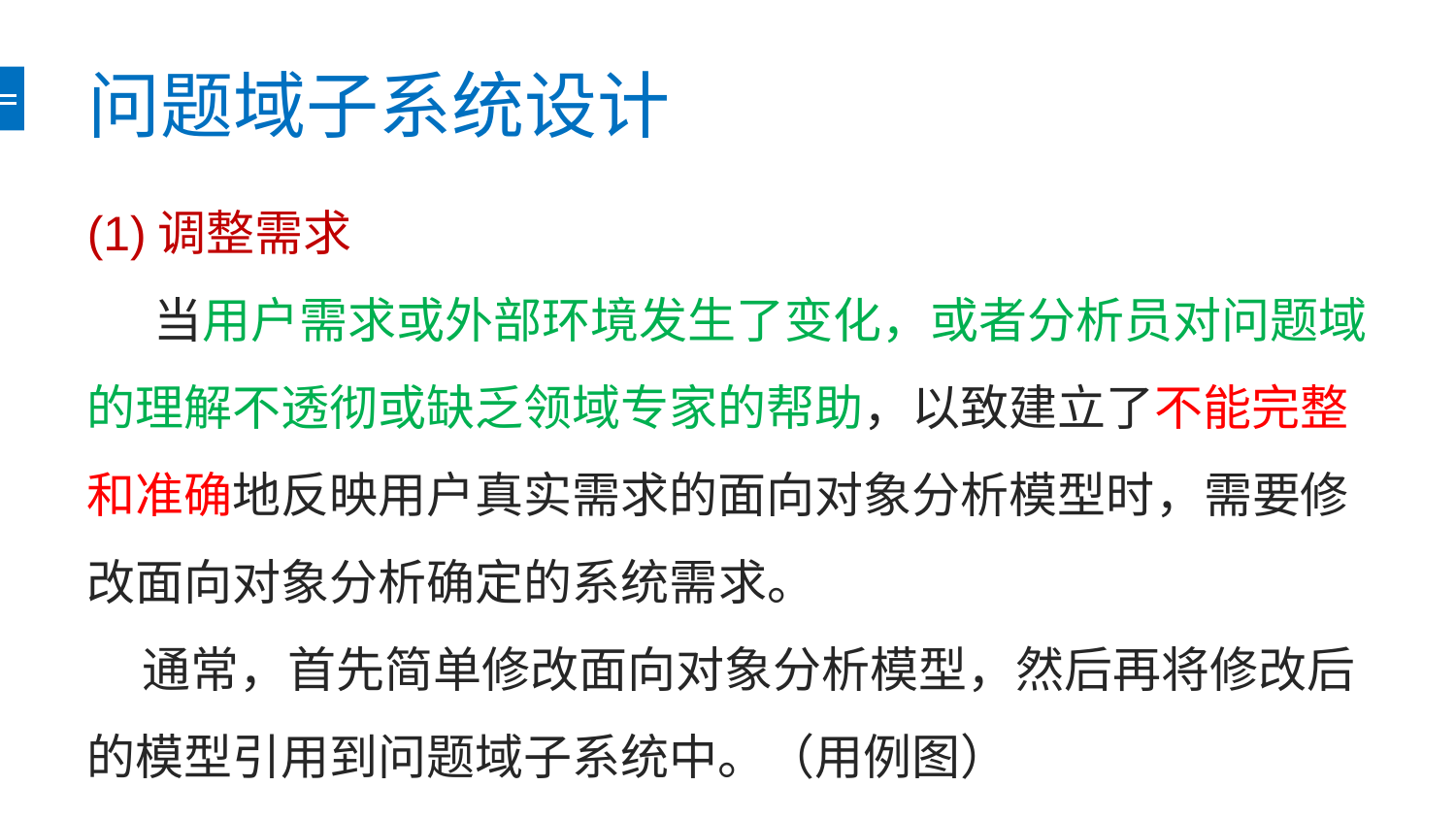

# 问题域子系统设计
(1)调整需求
     当用户需求或外部环境发生了变化，或者分析员对问题域的理解不透彻或缺乏领域专家的帮助，以致建立了不能完整和准确地反映用户真实需求的面向对象分析模型时，需要修改面向对象分析确定的系统需求。
    通常，首先简单修改面向对象分析模型，然后再将修改后的模型引用到问题域子系统中。（用例图）